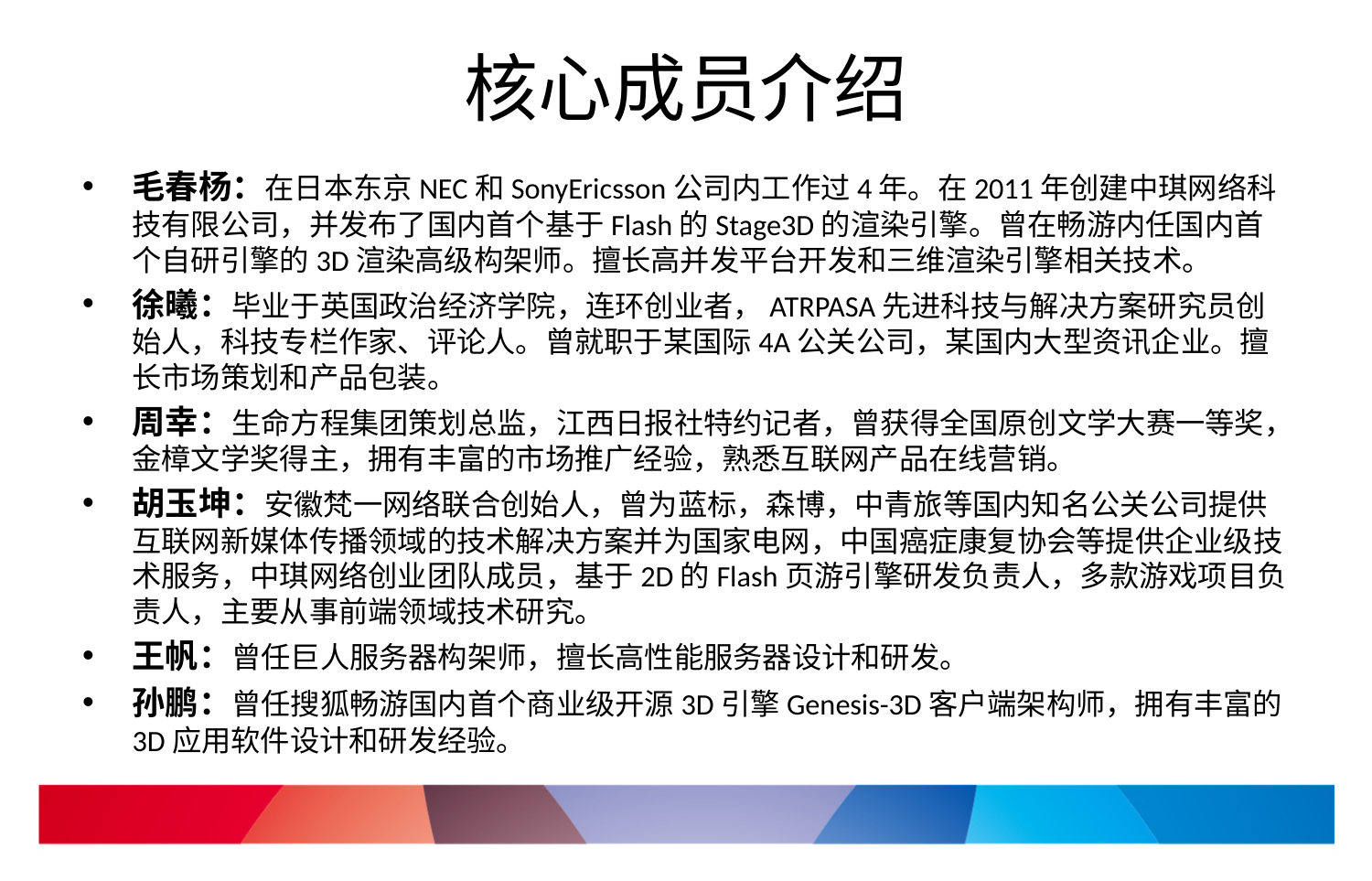

# 核心成员介绍
毛春杨：在日本东京NEC和SonyEricsson公司内工作过4年。在2011年创建中琪网络科技有限公司，并发布了国内首个基于Flash的Stage3D的渲染引擎。曾在畅游内任国内首个自研引擎的3D渲染高级构架师。擅长高并发平台开发和三维渲染引擎相关技术。
徐曦：毕业于英国政治经济学院，连环创业者，ATRPASA先进科技与解决方案研究员创始人，科技专栏作家、评论人。曾就职于某国际4A公关公司，某国内大型资讯企业。擅长市场策划和产品包装。
周幸：生命方程集团策划总监，江西日报社特约记者，曾获得全国原创文学大赛一等奖，金樟文学奖得主，拥有丰富的市场推广经验，熟悉互联网产品在线营销。
胡玉坤：安徽梵一网络联合创始人，曾为蓝标，森博，中青旅等国内知名公关公司提供互联网新媒体传播领域的技术解决方案并为国家电网，中国癌症康复协会等提供企业级技术服务，中琪网络创业团队成员，基于2D的Flash页游引擎研发负责人，多款游戏项目负责人，主要从事前端领域技术研究。
王帆：曾任巨人服务器构架师，擅长高性能服务器设计和研发。
孙鹏：曾任搜狐畅游国内首个商业级开源3D引擎Genesis-3D客户端架构师，拥有丰富的3D应用软件设计和研发经验。